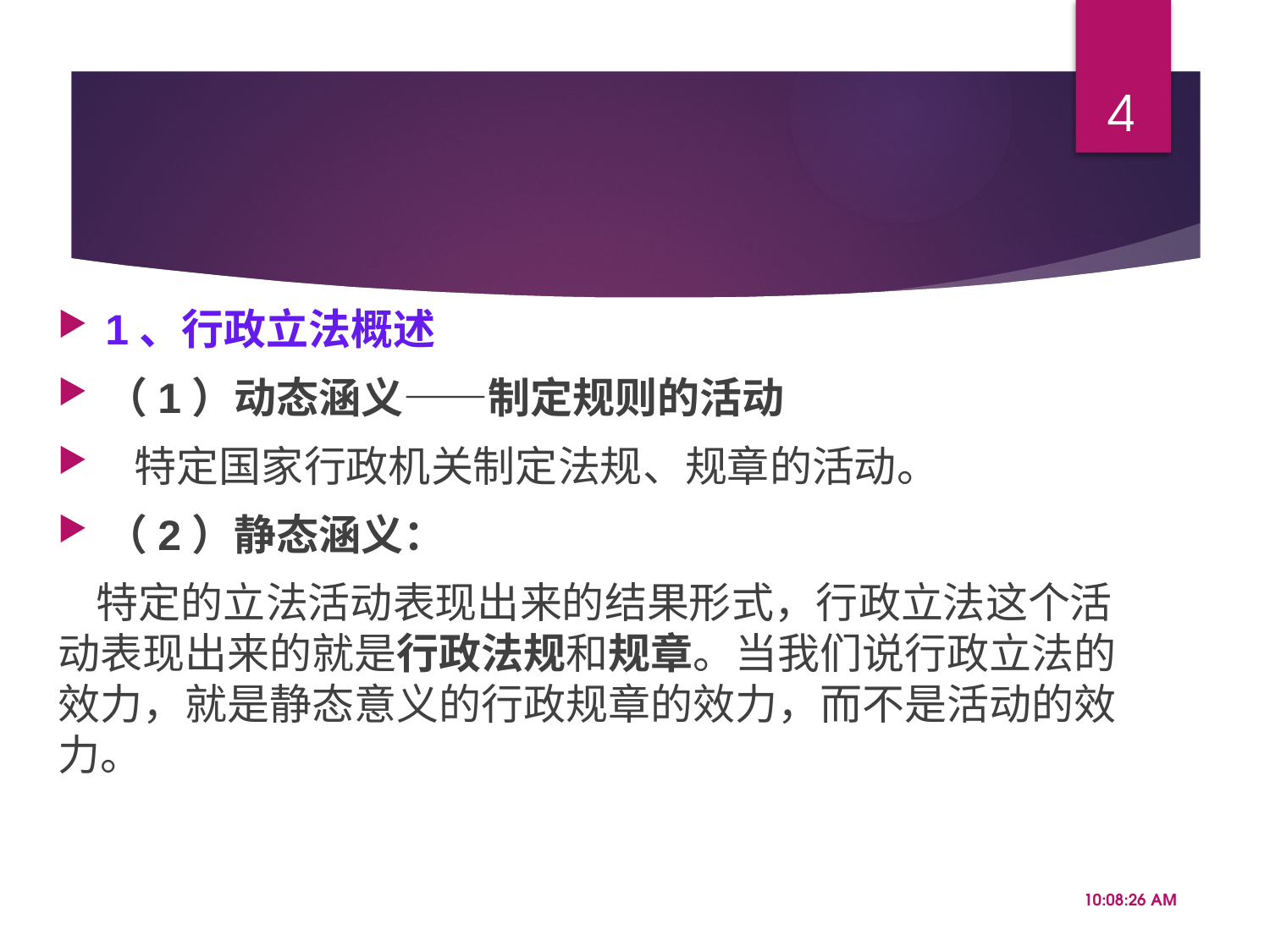

4
#
1、行政立法概述
（1）动态涵义——制定规则的活动
  特定国家行政机关制定法规、规章的活动。
（2）静态涵义：
   特定的立法活动表现出来的结果形式，行政立法这个活动表现出来的就是行政法规和规章。当我们说行政立法的效力，就是静态意义的行政规章的效力，而不是活动的效力。

10:08:26 AM